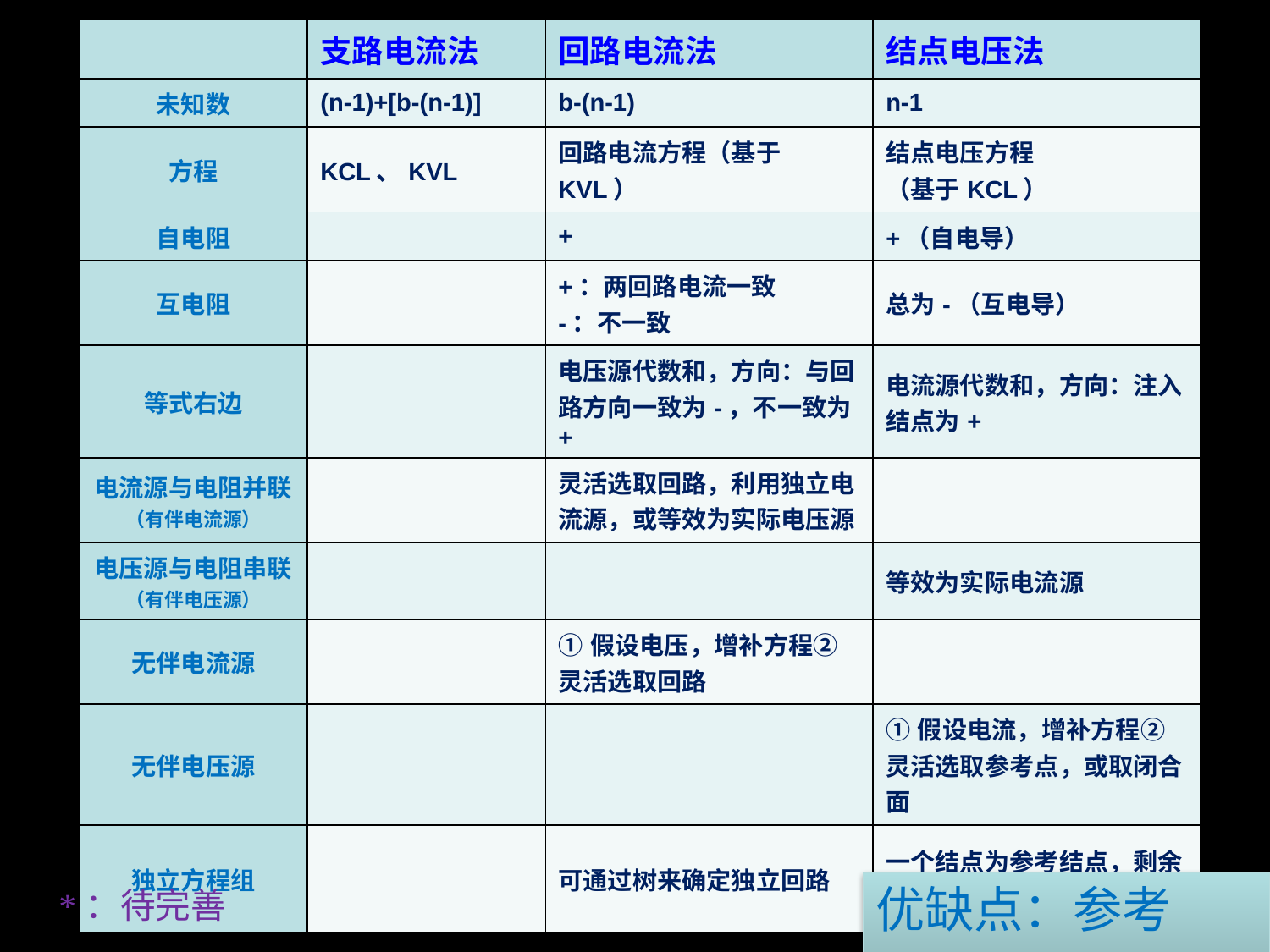

|  | 支路电流法 | 回路电流法 | 结点电压法 |
| --- | --- | --- | --- |
| 未知数 | (n-1)+[b-(n-1)] | b-(n-1) | n-1 |
| 方程 | KCL、KVL | 回路电流方程（基于KVL） | 结点电压方程 （基于KCL） |
| 自电阻 |  | + | +（自电导） |
| 互电阻 |  | +：两回路电流一致 -：不一致 | 总为-（互电导） |
| 等式右边 |  | 电压源代数和，方向：与回路方向一致为-，不一致为+ | 电流源代数和，方向：注入结点为+ |
| 电流源与电阻并联 （有伴电流源） |  | 灵活选取回路，利用独立电流源，或等效为实际电压源 |  |
| 电压源与电阻串联 （有伴电压源） |  |  | 等效为实际电流源 |
| 无伴电流源 |  | ①假设电压，增补方程②灵活选取回路 |  |
| 无伴电压源 |  |  | ①假设电流，增补方程②灵活选取参考点，或取闭合面 |
| 独立方程组 |  | 可通过树来确定独立回路 | 一个结点为参考结点，剩余结点确定独立方程组 |
优缺点：参考P74
*：待完善